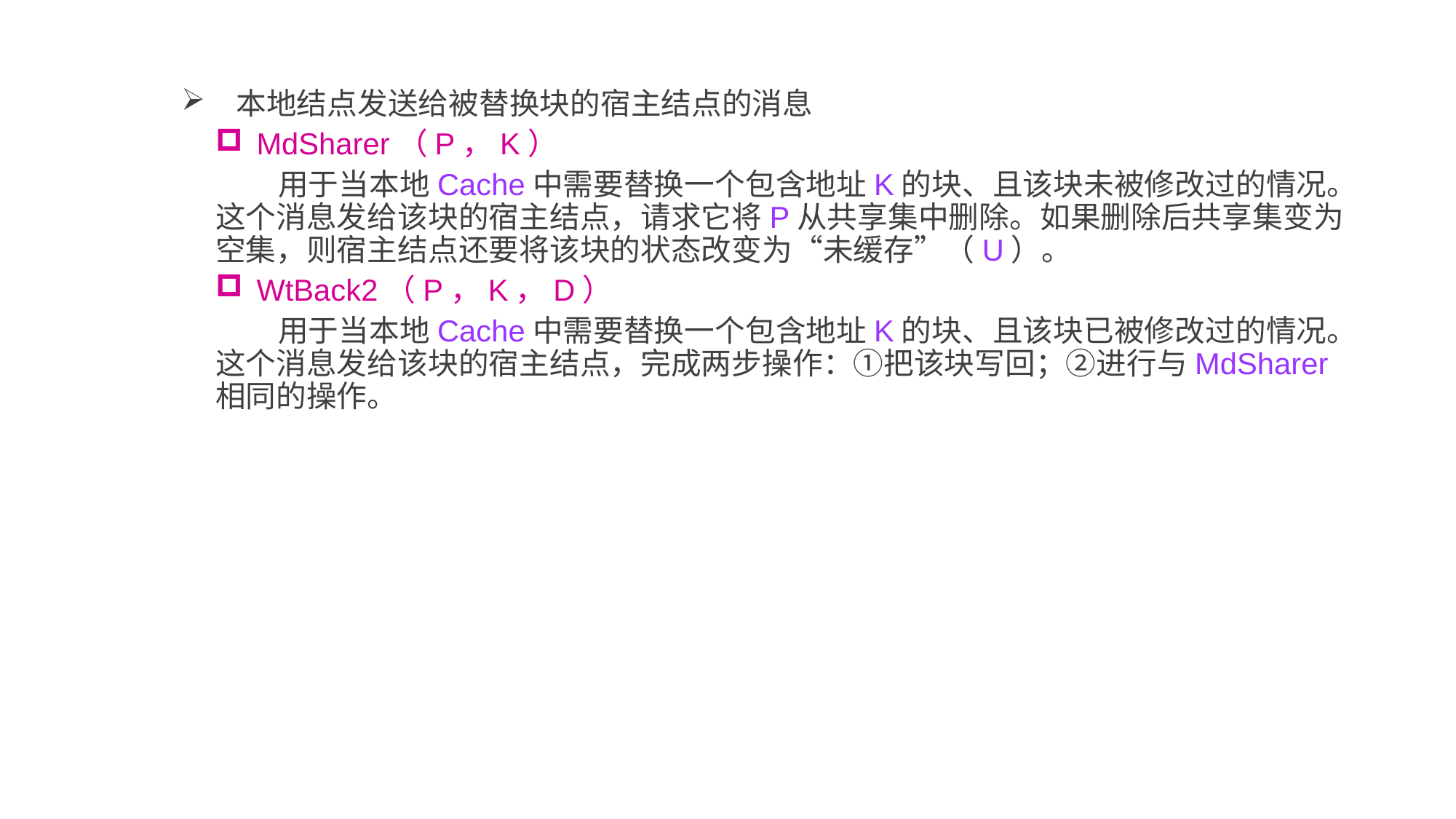

本地结点发送给被替换块的宿主结点的消息
MdSharer（P，K）
用于当本地Cache中需要替换一个包含地址K的块、且该块未被修改过的情况。这个消息发给该块的宿主结点，请求它将P从共享集中删除。如果删除后共享集变为空集，则宿主结点还要将该块的状态改变为“未缓存”（U）。
WtBack2（P，K，D）
用于当本地Cache中需要替换一个包含地址K的块、且该块已被修改过的情况。这个消息发给该块的宿主结点，完成两步操作：①把该块写回；②进行与MdSharer相同的操作。